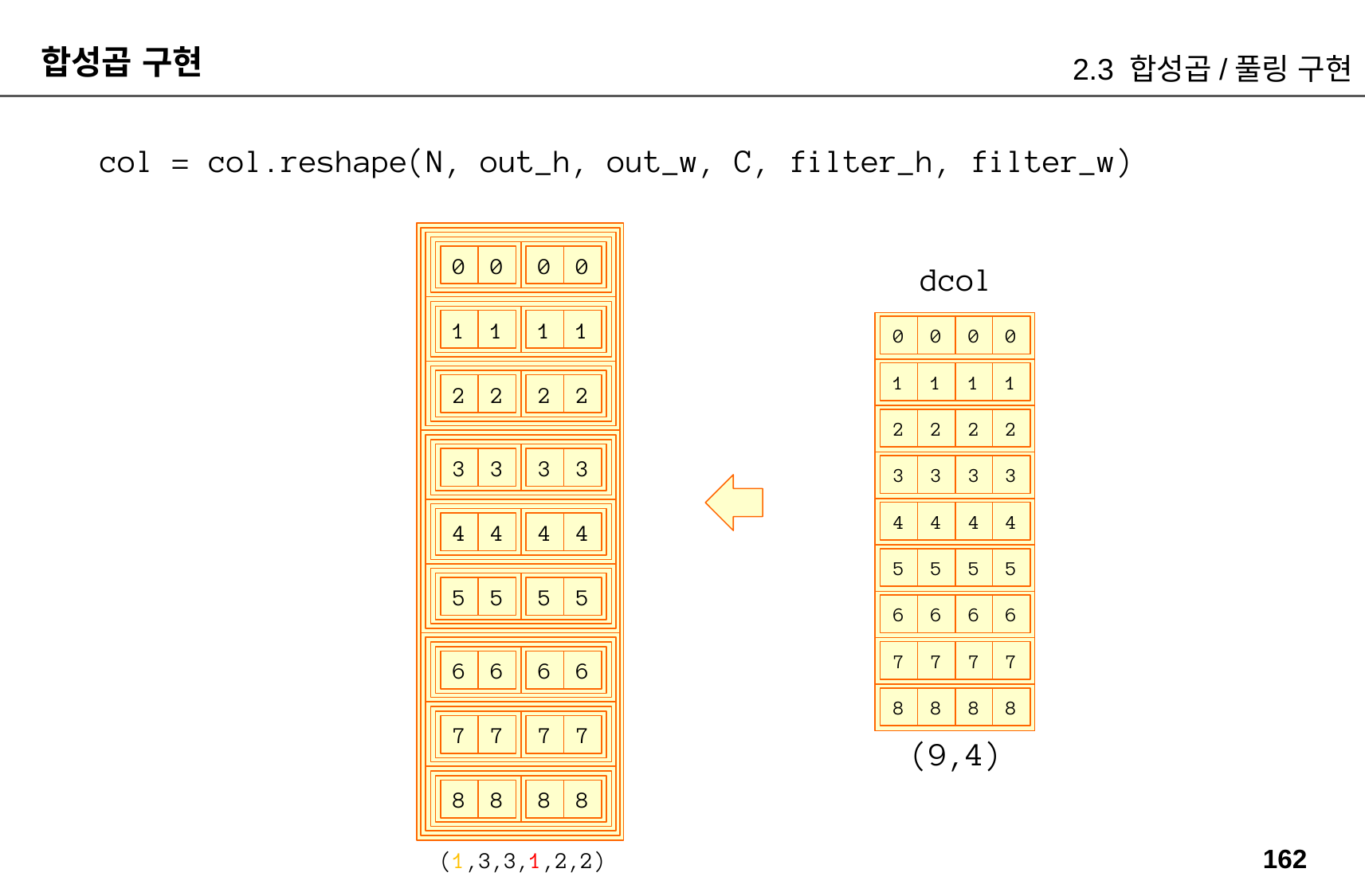

합성곱 구현
2.3 합성곱/풀링 구현
col = col.reshape(N, out_h, out_w, C, filter_h, filter_w)

0
0
0
0
dcol

1
1
1
1

0
0
0
0

1
1
1
1

2
2
2
2

2
2
2
2

3
3
3
3

3
3
3
3

4
4
4
4

4
4
4
4

5
5
5
5

5
5
5
5

6
6
6
6

7
7
7
7

6
6
6
6

8
8
8
8

7
7
7
7
(9,4)

8
8
8
8
(1,3,3,1,2,2)